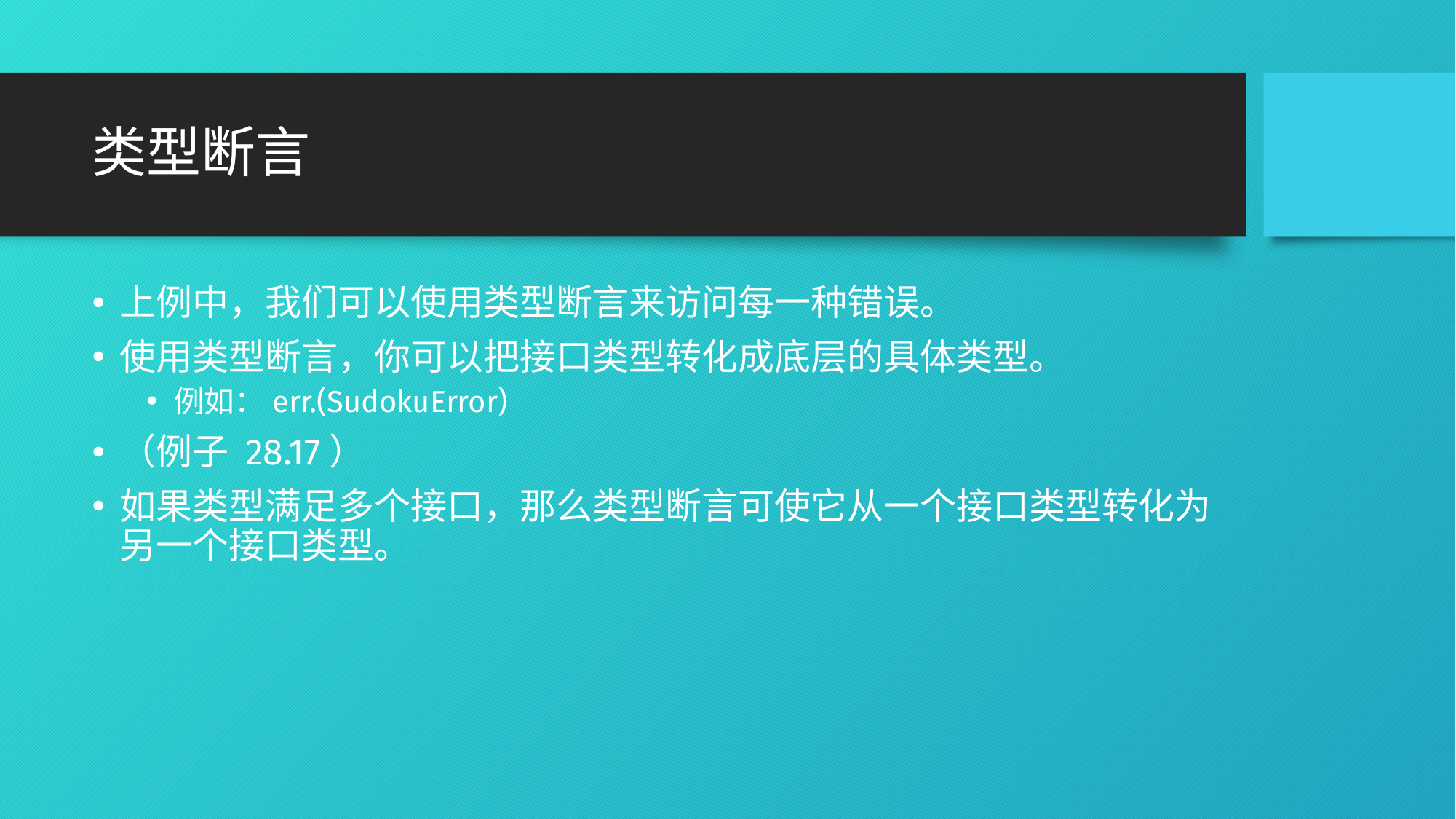

# 类型断言
上例中，我们可以使用类型断言来访问每一种错误。
使用类型断言，你可以把接口类型转化成底层的具体类型。
例如：err.(SudokuError)
（例子 28.17）
如果类型满足多个接口，那么类型断言可使它从一个接口类型转化为另一个接口类型。